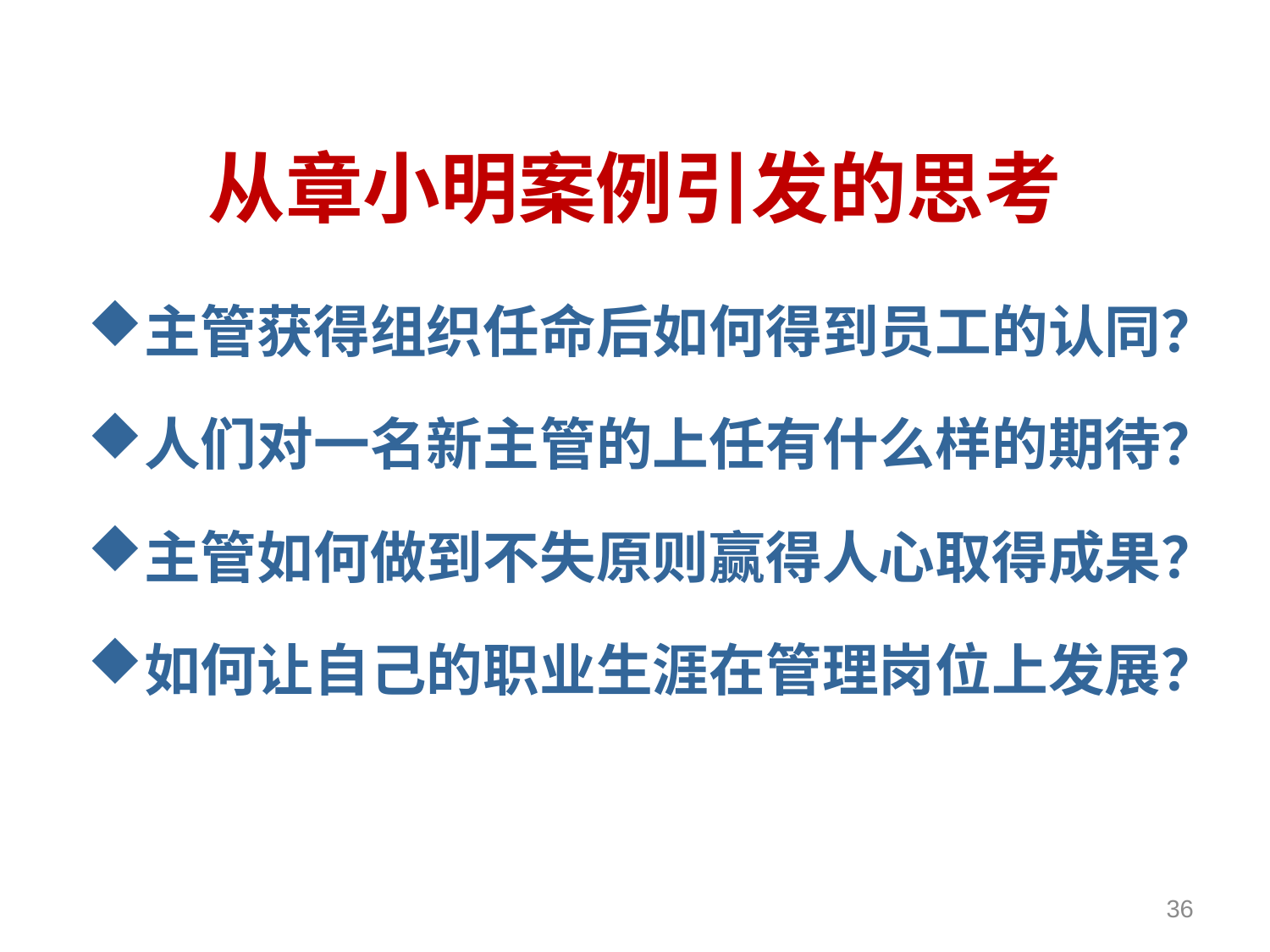

# 从章小明案例引发的思考
主管获得组织任命后如何得到员工的认同？
人们对一名新主管的上任有什么样的期待？
主管如何做到不失原则赢得人心取得成果？
如何让自己的职业生涯在管理岗位上发展？
36